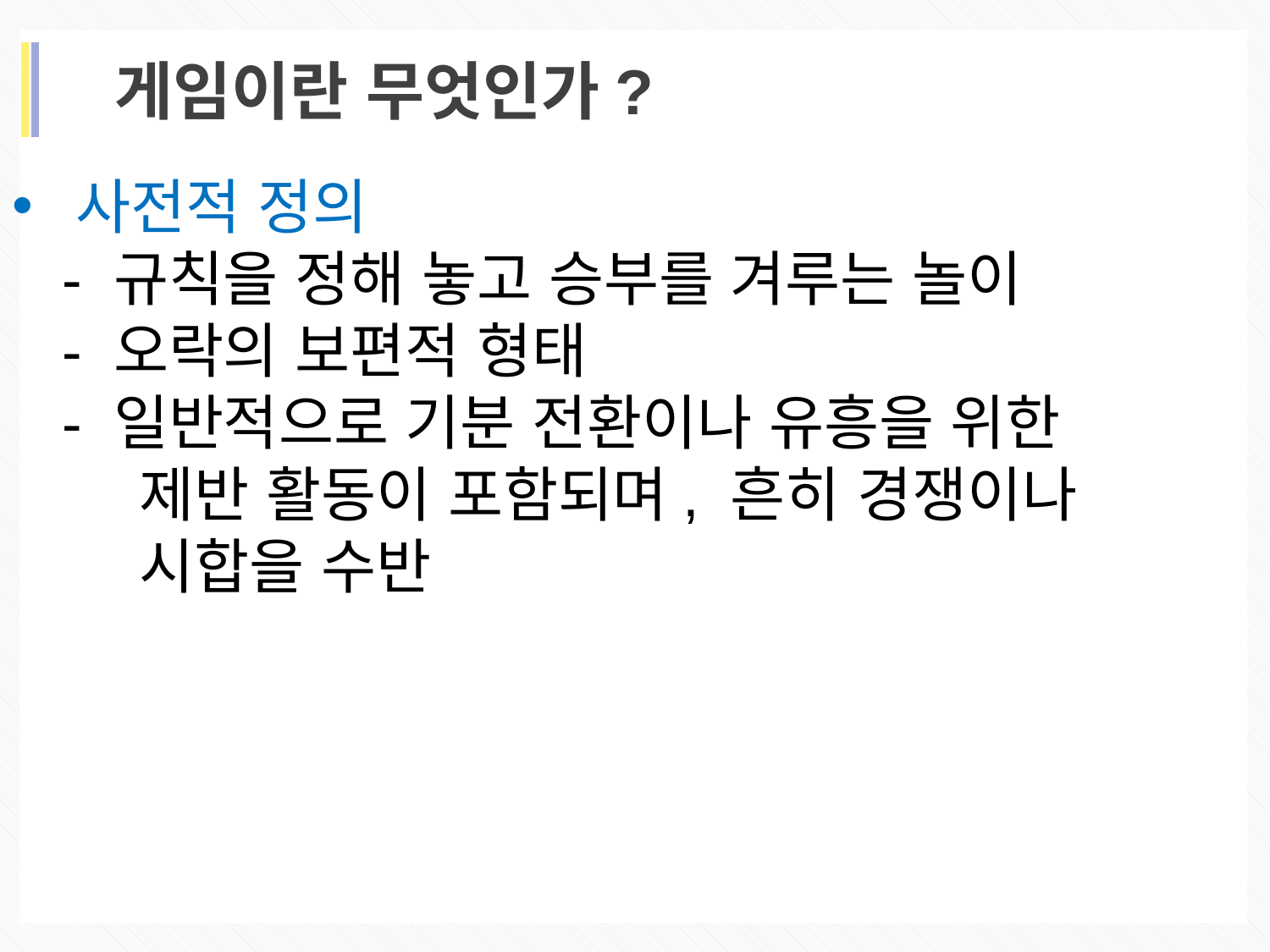

게임이란 무엇인가?
사전적 정의
   - 규칙을 정해 놓고 승부를 겨루는 놀이
   - 오락의 보편적 형태
   - 일반적으로 기분 전환이나 유흥을 위한
     	제반 활동이 포함되며, 흔히 경쟁이나
     	시합을 수반